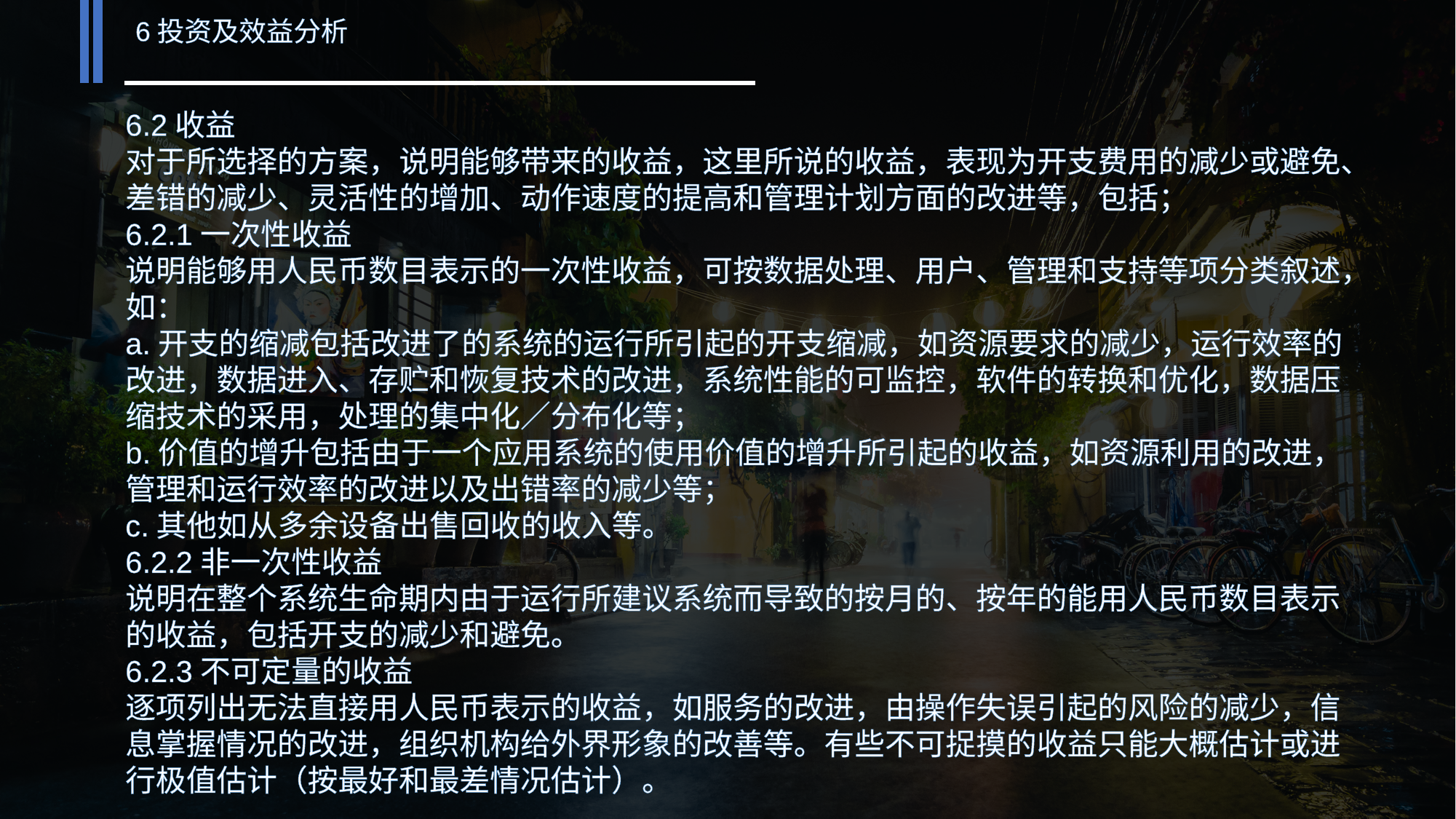

6投资及效益分析
6.2收益
对于所选择的方案，说明能够带来的收益，这里所说的收益，表现为开支费用的减少或避免、差错的减少、灵活性的增加、动作速度的提高和管理计划方面的改进等，包括；
6.2.1一次性收益
说明能够用人民币数目表示的一次性收益，可按数据处理、用户、管理和支持等项分类叙述，如：
a.开支的缩减包括改进了的系统的运行所引起的开支缩减，如资源要求的减少，运行效率的改进，数据进入、存贮和恢复技术的改进，系统性能的可监控，软件的转换和优化，数据压缩技术的采用，处理的集中化／分布化等；
b.价值的增升包括由于一个应用系统的使用价值的增升所引起的收益，如资源利用的改进，管理和运行效率的改进以及出错率的减少等；
c.其他如从多余设备出售回收的收入等。
6.2.2非一次性收益
说明在整个系统生命期内由于运行所建议系统而导致的按月的、按年的能用人民币数目表示的收益，包括开支的减少和避免。
6.2.3不可定量的收益
逐项列出无法直接用人民币表示的收益，如服务的改进，由操作失误引起的风险的减少，信息掌握情况的改进，组织机构给外界形象的改善等。有些不可捉摸的收益只能大概估计或进行极值估计（按最好和最差情况估计）。